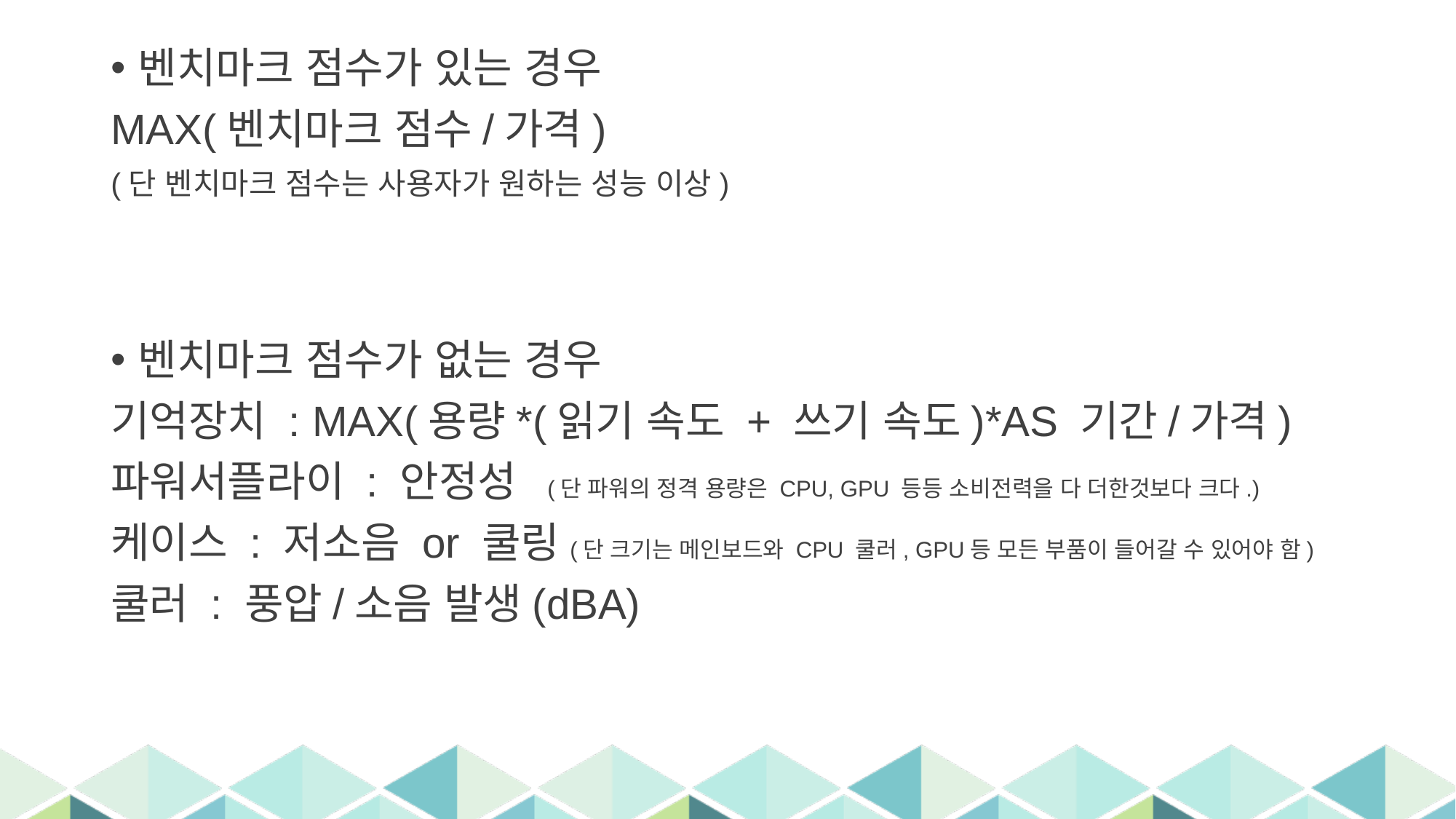

벤치마크 점수가 있는 경우
MAX(벤치마크 점수/가격)
(단 벤치마크 점수는 사용자가 원하는 성능 이상)

벤치마크 점수가 없는 경우
기억장치 : MAX(용량*(읽기 속도 + 쓰기 속도)*AS 기간/가격)
파워서플라이 : 안정성	(단 파워의 정격 용량은 CPU, GPU 등등 소비전력을 다 더한것보다 크다.)
케이스 : 저소음 or 쿨링(단 크기는 메인보드와 CPU 쿨러, GPU등 모든 부품이 들어갈 수 있어야 함)
쿨러 : 풍압/소음 발생(dBA)